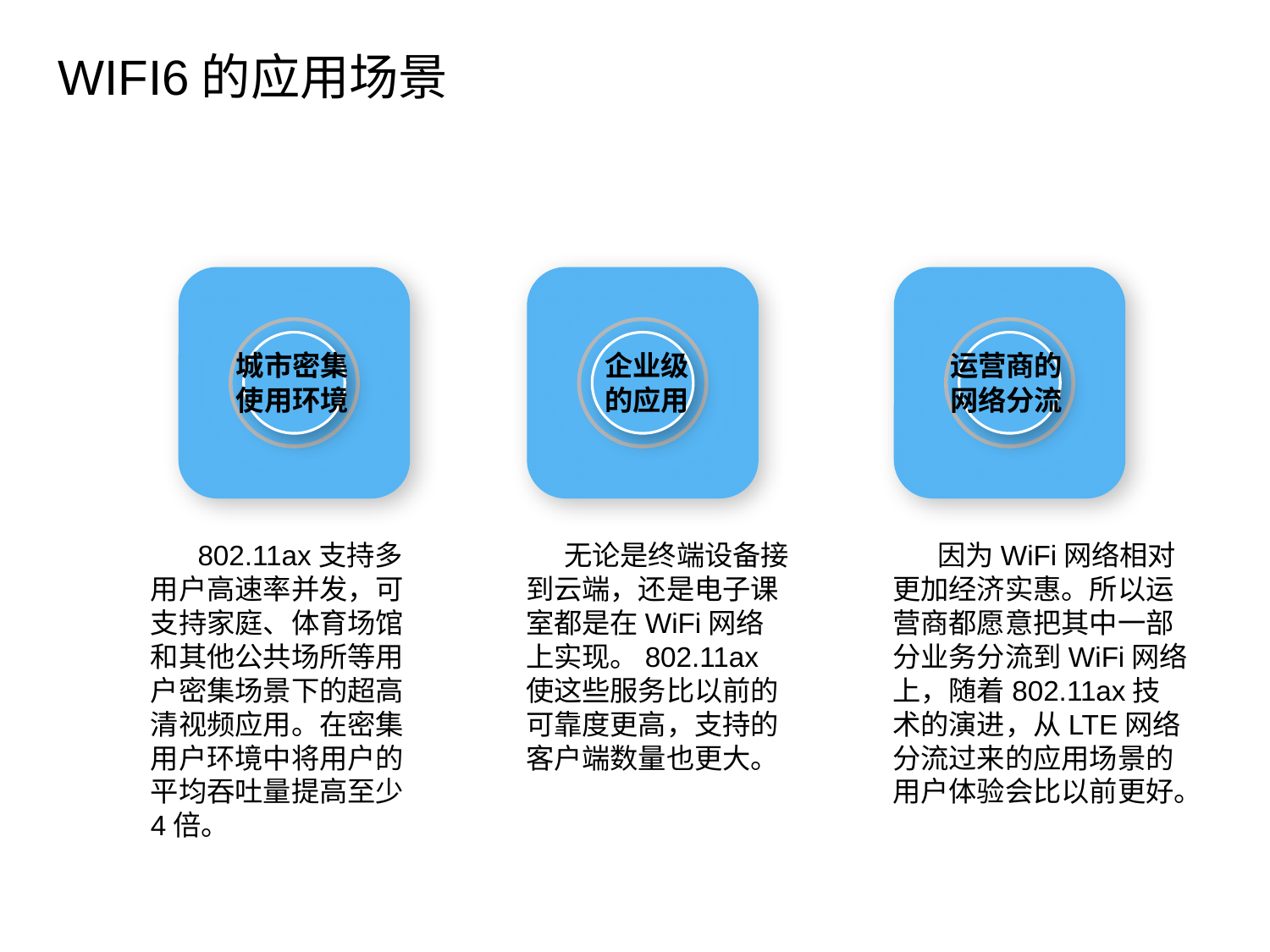

WIFI6的应用场景

点击添加文本
城市密集使用环境
企业级的应用
运营商的网络分流
点击添加文本
      802.11ax支持多用户高速率并发，可支持家庭、体育场馆和其他公共场所等用户密集场景下的超高清视频应用。在密集用户环境中将用户的平均吞吐量提高至少4倍。
     无论是终端设备接到云端，还是电子课室都是在WiFi网络上实现。802.11ax使这些服务比以前的可靠度更高，支持的客户端数量也更大。
      因为WiFi网络相对更加经济实惠。所以运营商都愿意把其中一部分业务分流到WiFi网络上，随着802.11ax技术的演进，从LTE网络分流过来的应用场景的用户体验会比以前更好。
点击添加文本
点击添加文本